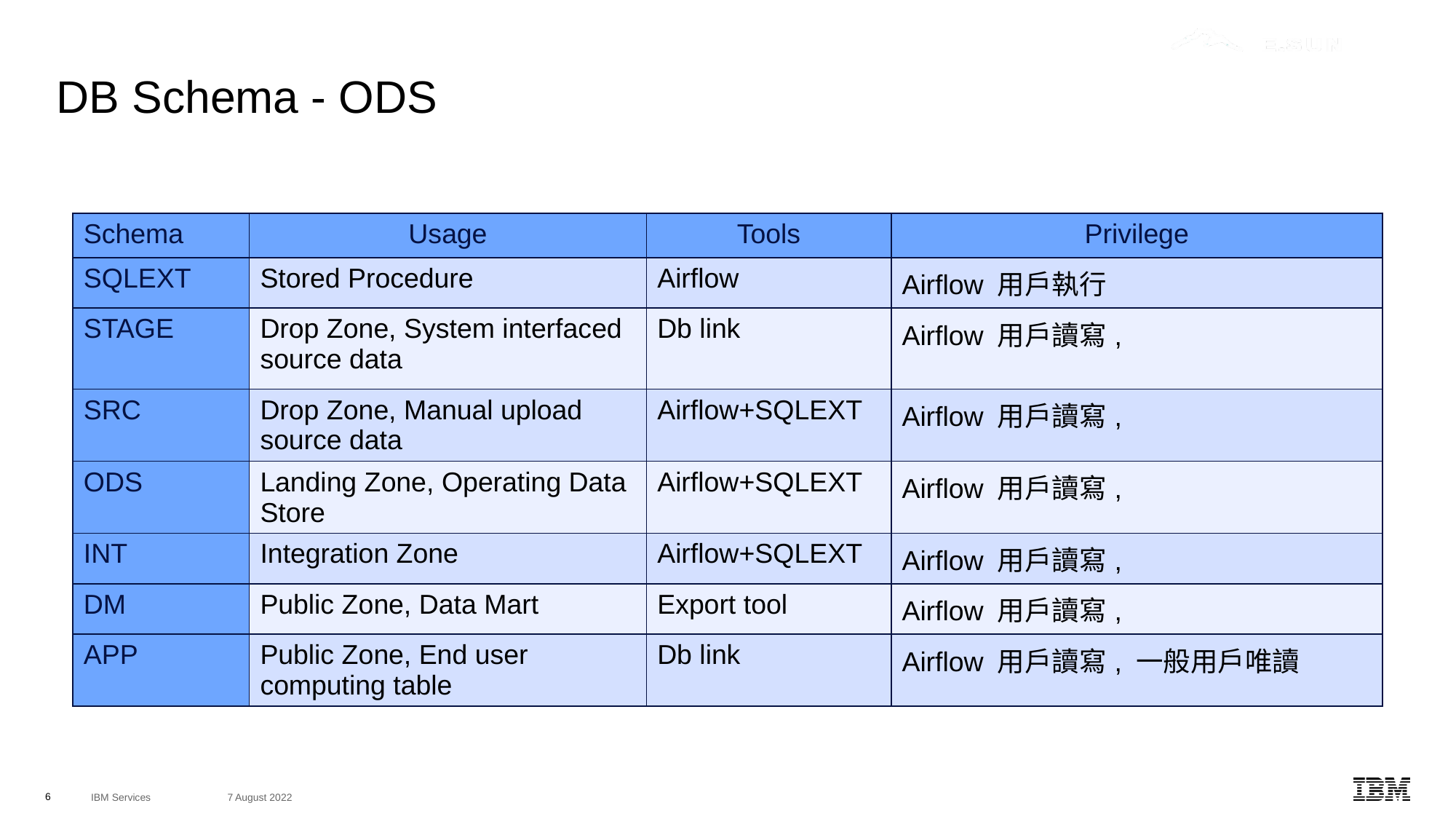

# DB Schema - ODS
| Schema | Usage | Tools | Privilege |
| --- | --- | --- | --- |
| SQLEXT | Stored Procedure | Airflow | Airflow 用戶執行 |
| STAGE | Drop Zone, System interfaced source data | Db link | Airflow 用戶讀寫, |
| SRC | Drop Zone, Manual upload source data | Airflow+SQLEXT | Airflow 用戶讀寫, |
| ODS | Landing Zone, Operating Data Store | Airflow+SQLEXT | Airflow 用戶讀寫, |
| INT | Integration Zone | Airflow+SQLEXT | Airflow 用戶讀寫, |
| DM | Public Zone, Data Mart | Export tool | Airflow 用戶讀寫, |
| APP | Public Zone, End user computing table | Db link | Airflow 用戶讀寫, 一般用戶唯讀 |